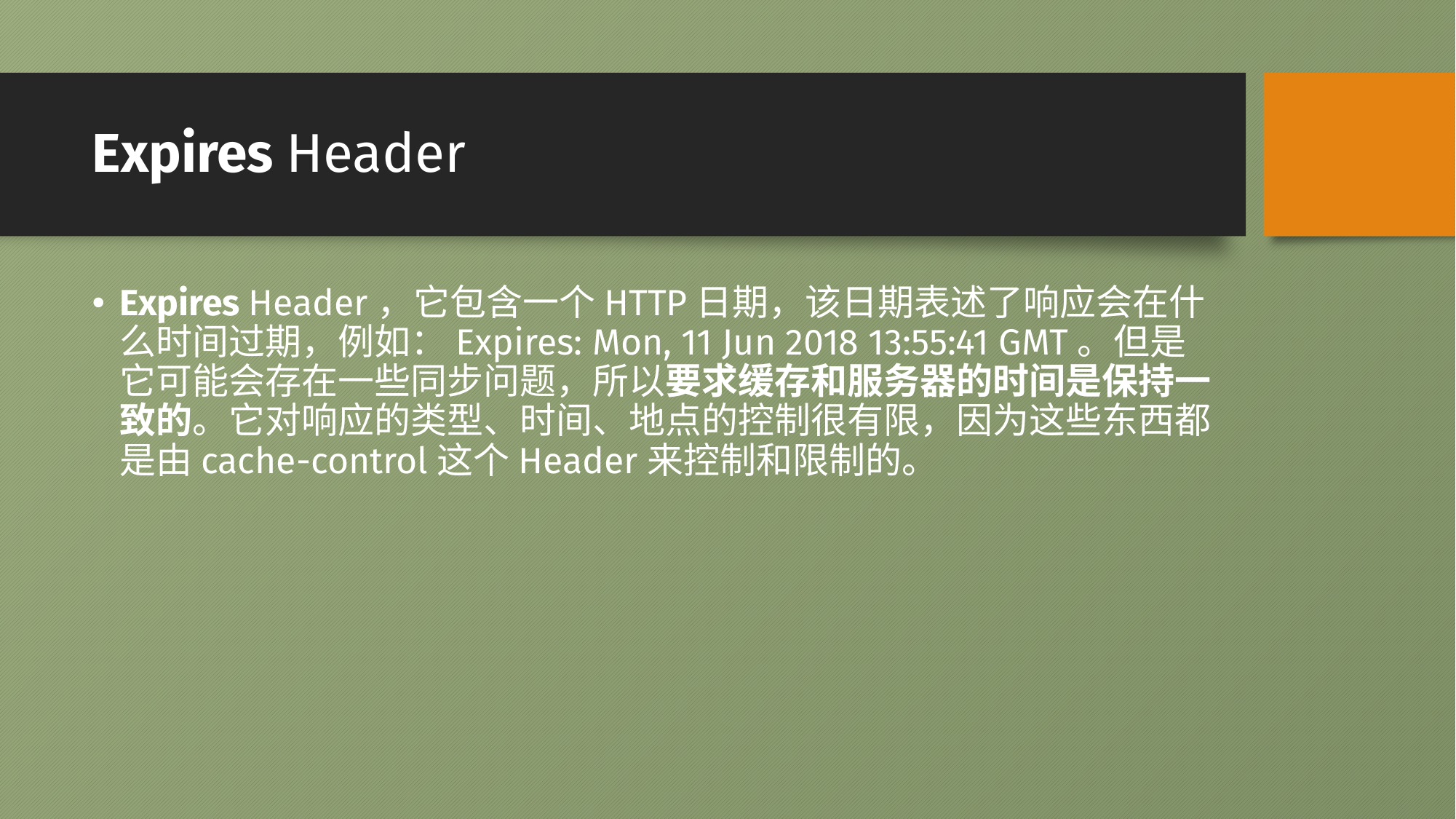

# Expires Header
Expires Header，它包含一个HTTP日期，该日期表述了响应会在什么时间过期，例如：Expires: Mon, 11 Jun 2018 13:55:41 GMT。但是它可能会存在一些同步问题，所以要求缓存和服务器的时间是保持一致的。它对响应的类型、时间、地点的控制很有限，因为这些东西都是由cache-control这个Header来控制和限制的。